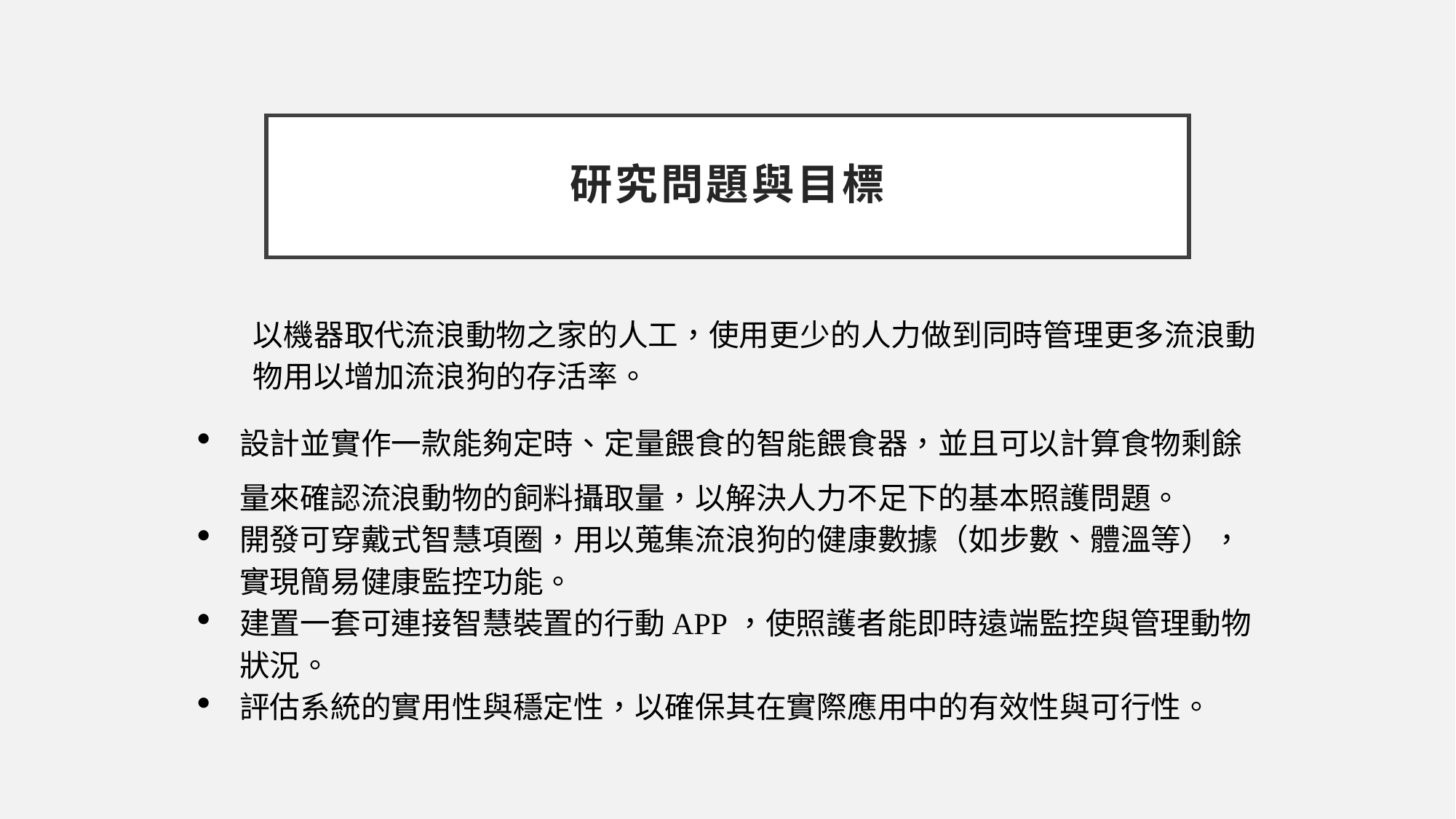

# 研究問題與目標
以機器取代流浪動物之家的人工，使用更少的人力做到同時管理更多流浪動物用以增加流浪狗的存活率。
設計並實作一款能夠定時、定量餵食的智能餵食器，並且可以計算食物剩餘量來確認流浪動物的飼料攝取量，以解決人力不足下的基本照護問題。
開發可穿戴式智慧項圈，用以蒐集流浪狗的健康數據（如步數、體溫等），實現簡易健康監控功能。
建置一套可連接智慧裝置的行動APP，使照護者能即時遠端監控與管理動物狀況。
評估系統的實用性與穩定性，以確保其在實際應用中的有效性與可行性。